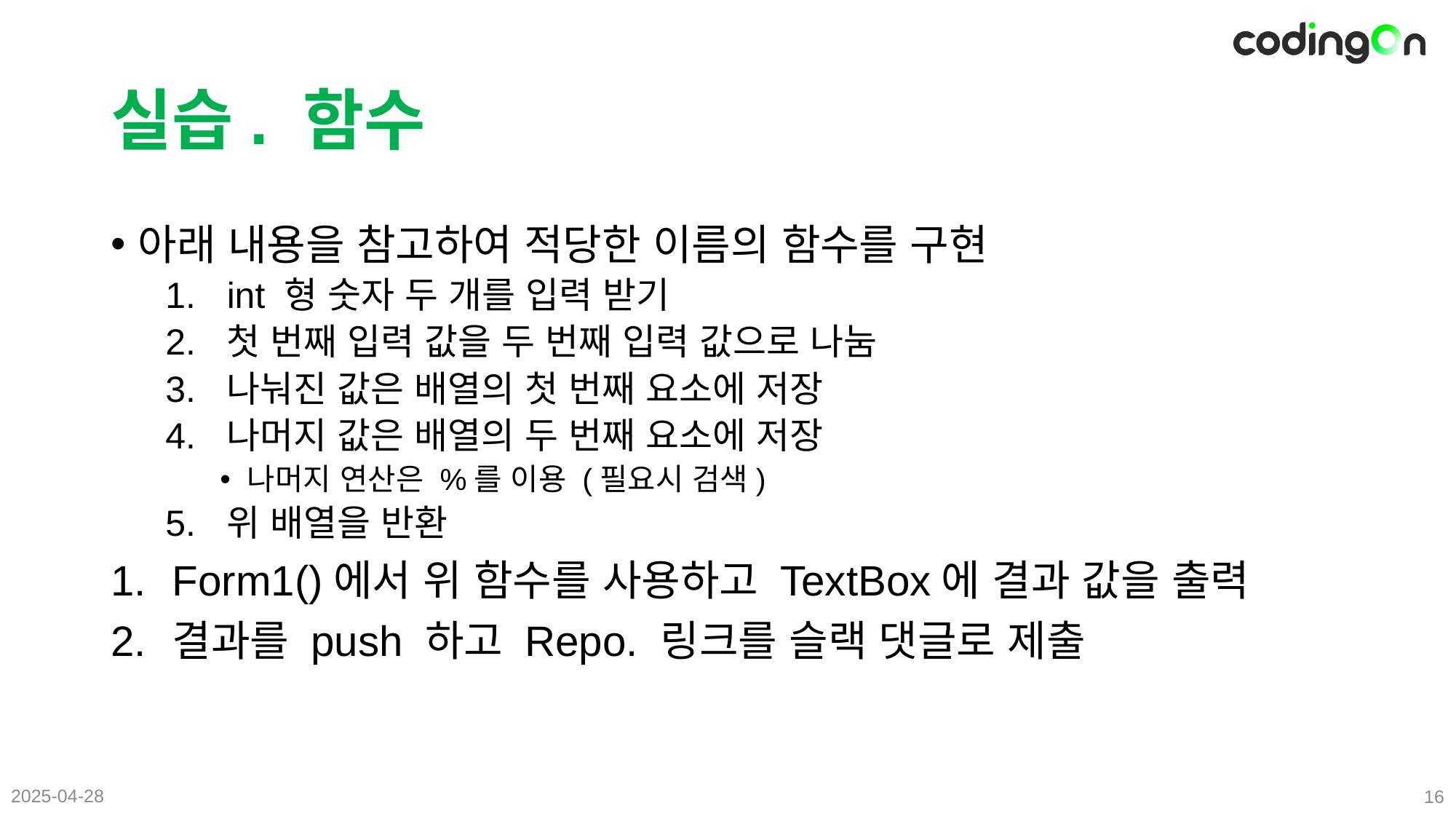

# 실습. 함수
아래 내용을 참고하여 적당한 이름의 함수를 구현
int 형 숫자 두 개를 입력 받기
첫 번째 입력 값을 두 번째 입력 값으로 나눔
나눠진 값은 배열의 첫 번째 요소에 저장
나머지 값은 배열의 두 번째 요소에 저장
나머지 연산은 %를 이용 (필요시 검색)
위 배열을 반환
Form1()에서 위 함수를 사용하고 TextBox에 결과 값을 출력
결과를 push 하고 Repo. 링크를 슬랙 댓글로 제출

2025-04-28
16